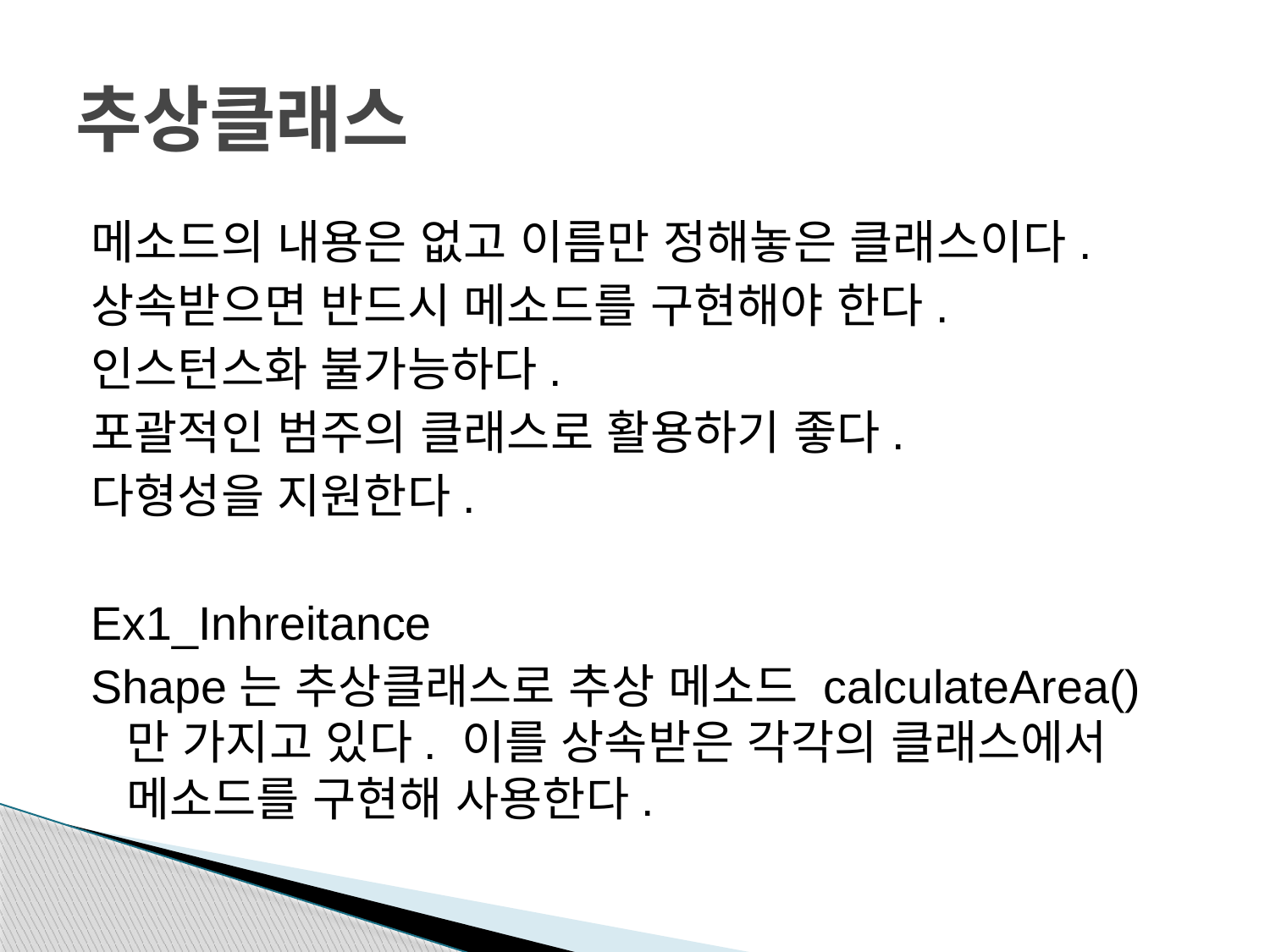

# 추상클래스
메소드의 내용은 없고 이름만 정해놓은 클래스이다.
상속받으면 반드시 메소드를 구현해야 한다.
인스턴스화 불가능하다.
포괄적인 범주의 클래스로 활용하기 좋다.
다형성을 지원한다.

Ex1_Inhreitance
Shape는 추상클래스로 추상 메소드 calculateArea()만 가지고 있다. 이를 상속받은 각각의 클래스에서 메소드를 구현해 사용한다.